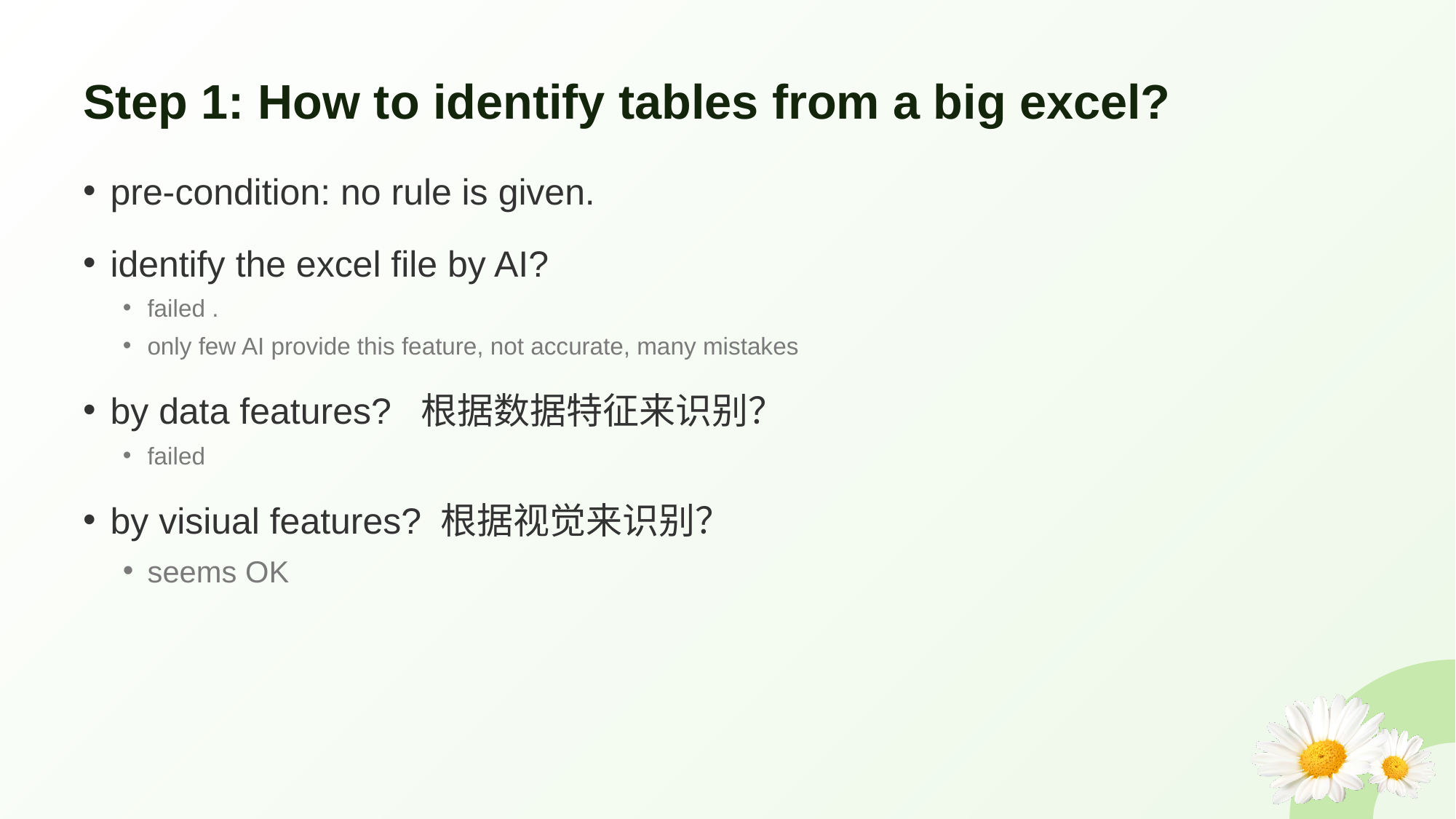

# Step 1: How to identify tables from a big excel?
pre-condition: no rule is given.
identify the excel file by AI?
failed .
only few AI provide this feature, not accurate, many mistakes
by data features?  根据数据特征来识别？
failed
by visiual features? 根据视觉来识别？
seems OK